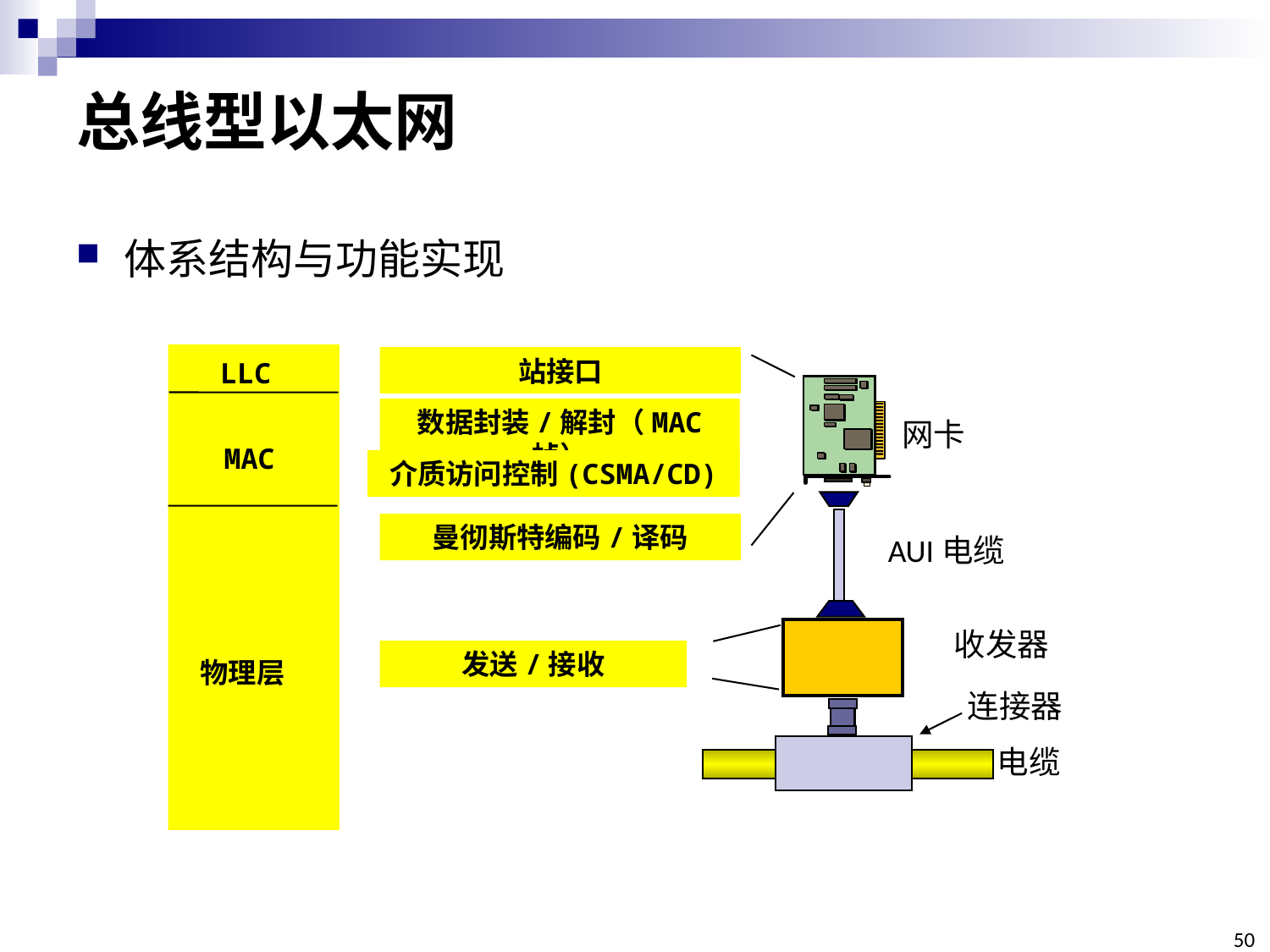

# 总线型以太网
体系结构与功能实现

  物理层

站接口
LLC

数据封装/解封（MAC 帧）
网卡
MAC
介质访问控制(CSMA/CD)

曼彻斯特编码/译码
AUI电缆

收发器

发送/接收

连接器

电缆

50